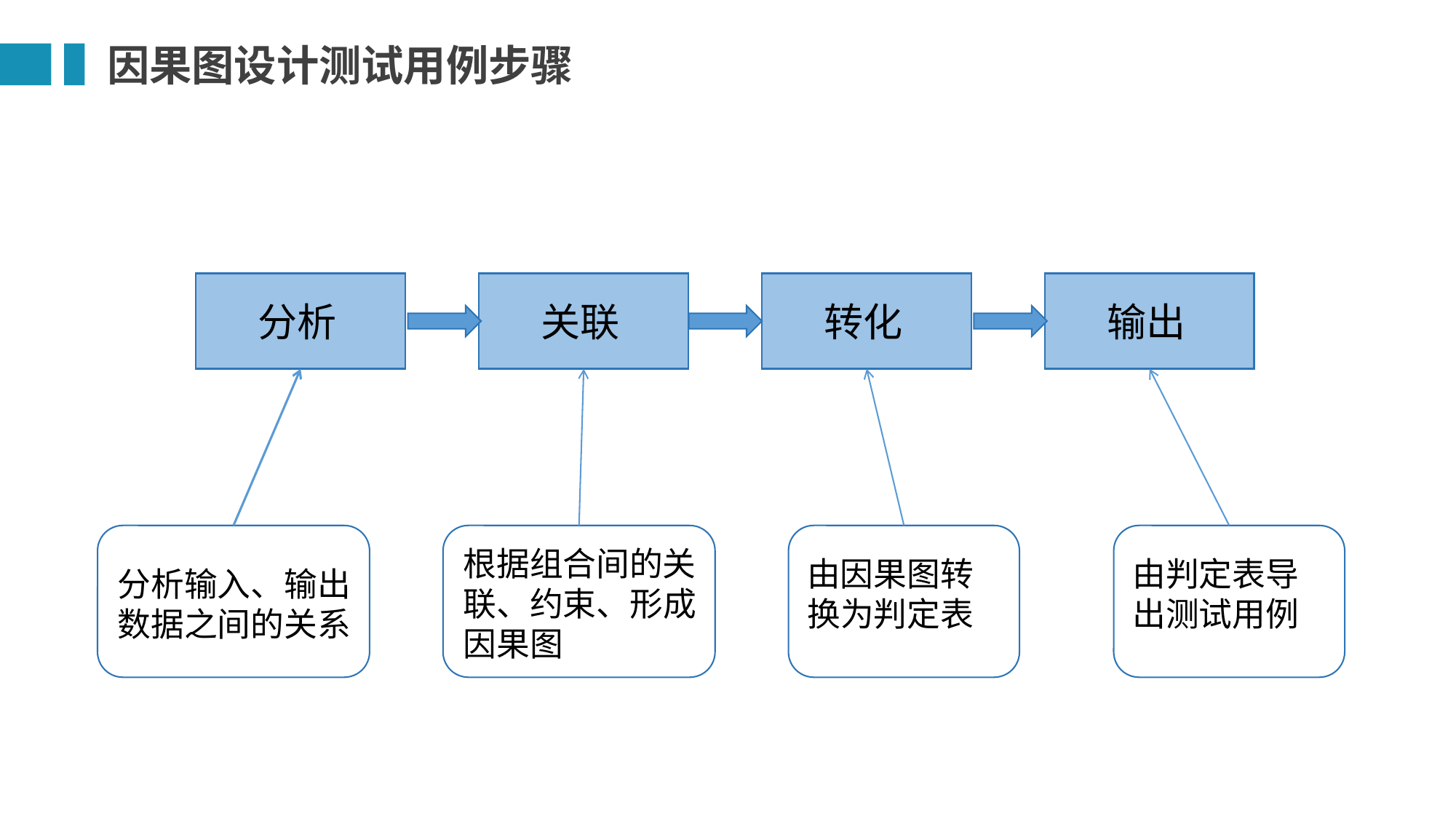

因果图设计测试用例步骤

分析

关联

转化

输出

分析输入、输出数据之间的关系

根据组合间的关联、约束、形成因果图

由因果图转换为判定表

由判定表导出测试用例
72